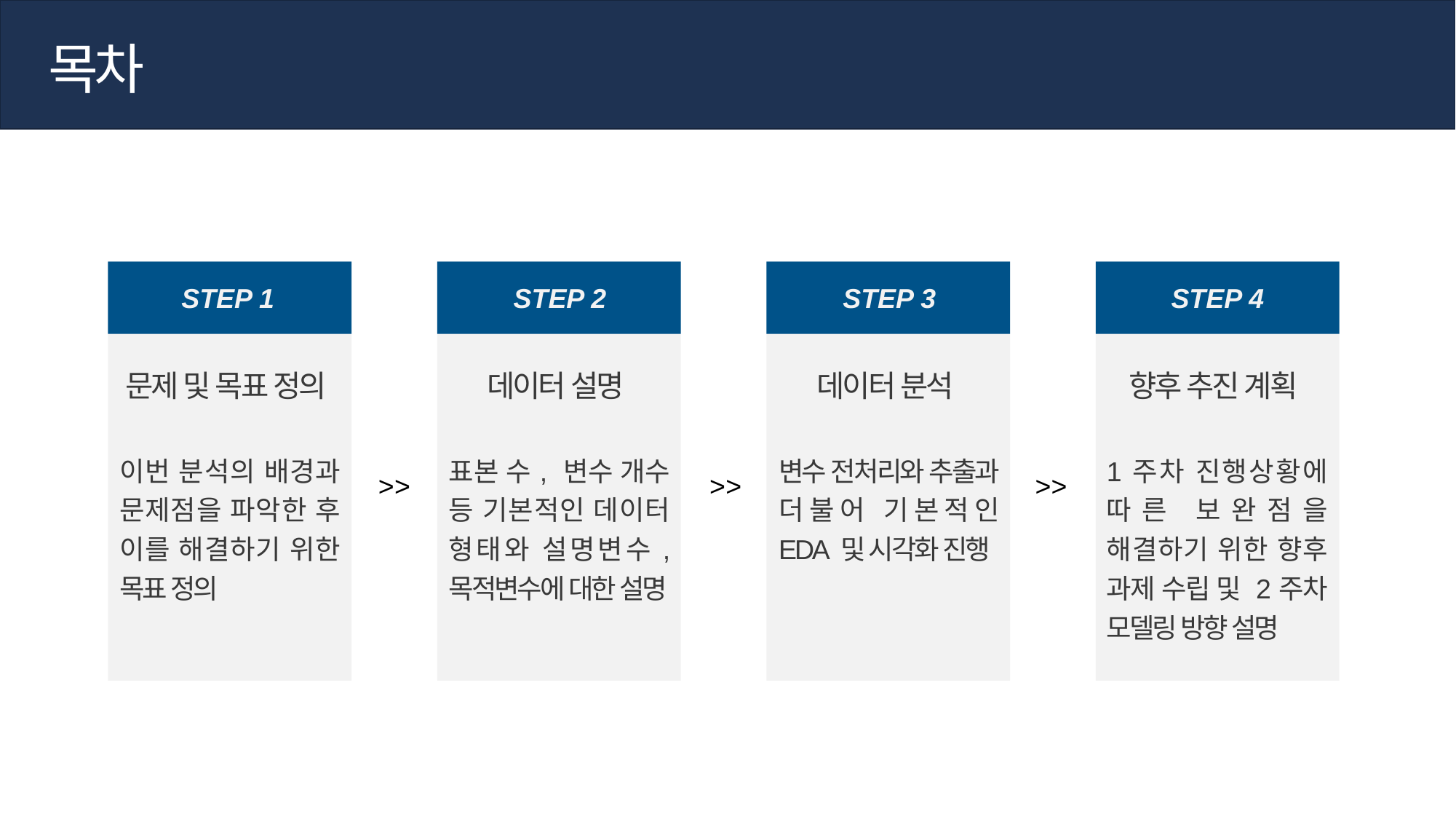

목차

STEP 1
STEP 2
STEP 3
STEP 4
데이터 분석
변수 전처리와 추출과 더불어 기본적인 EDA 및 시각화 진행
문제 및 목표 정의
이번 분석의 배경과 문제점을 파악한 후 이를 해결하기 위한 목표 정의
데이터 설명
표본 수, 변수 개수 등 기본적인 데이터 형태와 설명변수, 목적변수에 대한 설명
향후 추진 계획
1주차 진행상황에 따른 보완점을 해결하기 위한 향후 과제 수립 및 2주차 모델링 방향 설명
>>
>>
>>